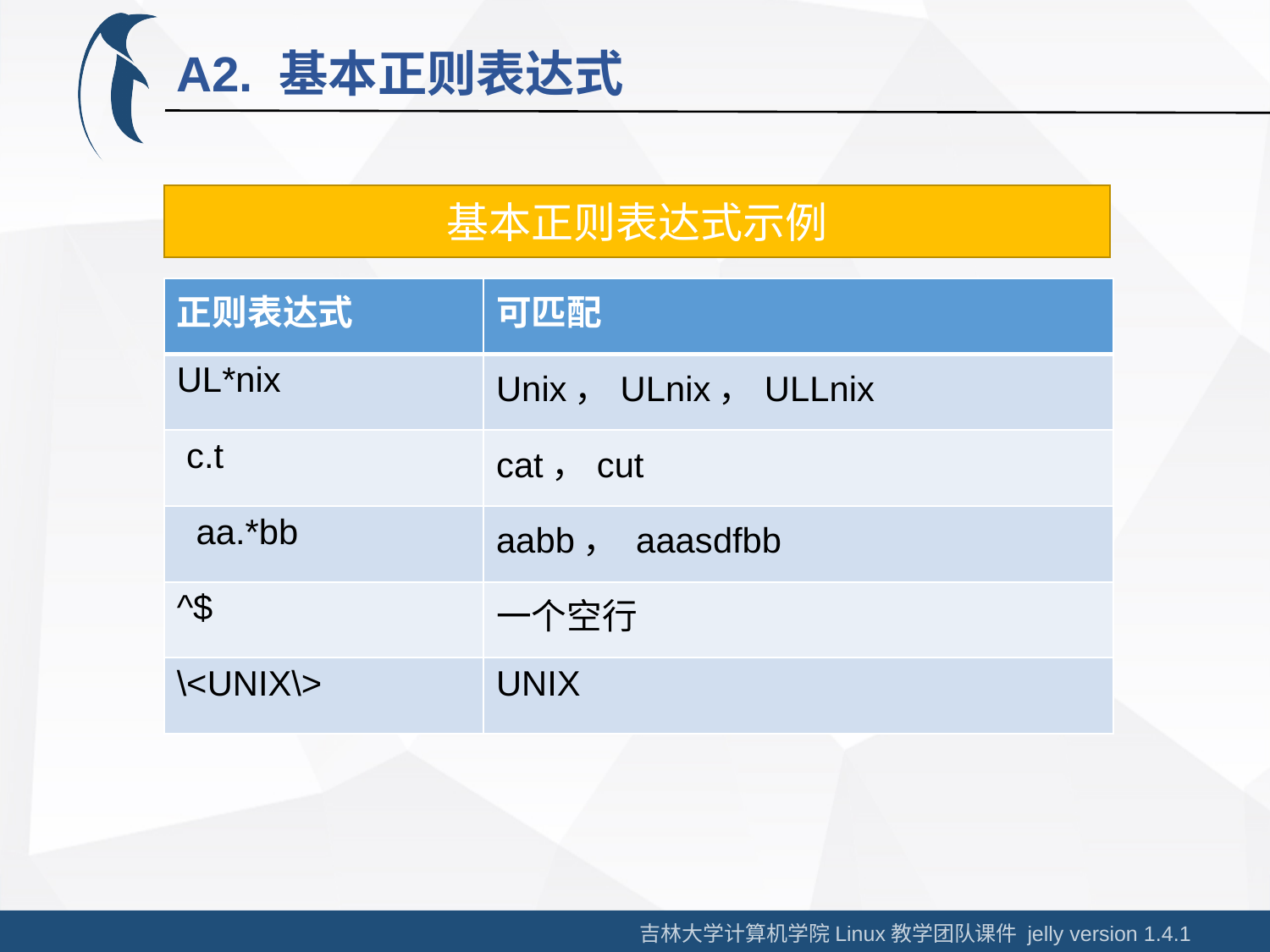

A2. 基本正则表达式
基本正则表达式示例
| 正则表达式 | 可匹配 |
| --- | --- |
| UL\*nix | Unix，ULnix，ULLnix |
| c.t | cat，cut |
| aa.\*bb | aabb， aaasdfbb |
| ^$ | 一个空行 |
| \<UNIX\> | UNIX |